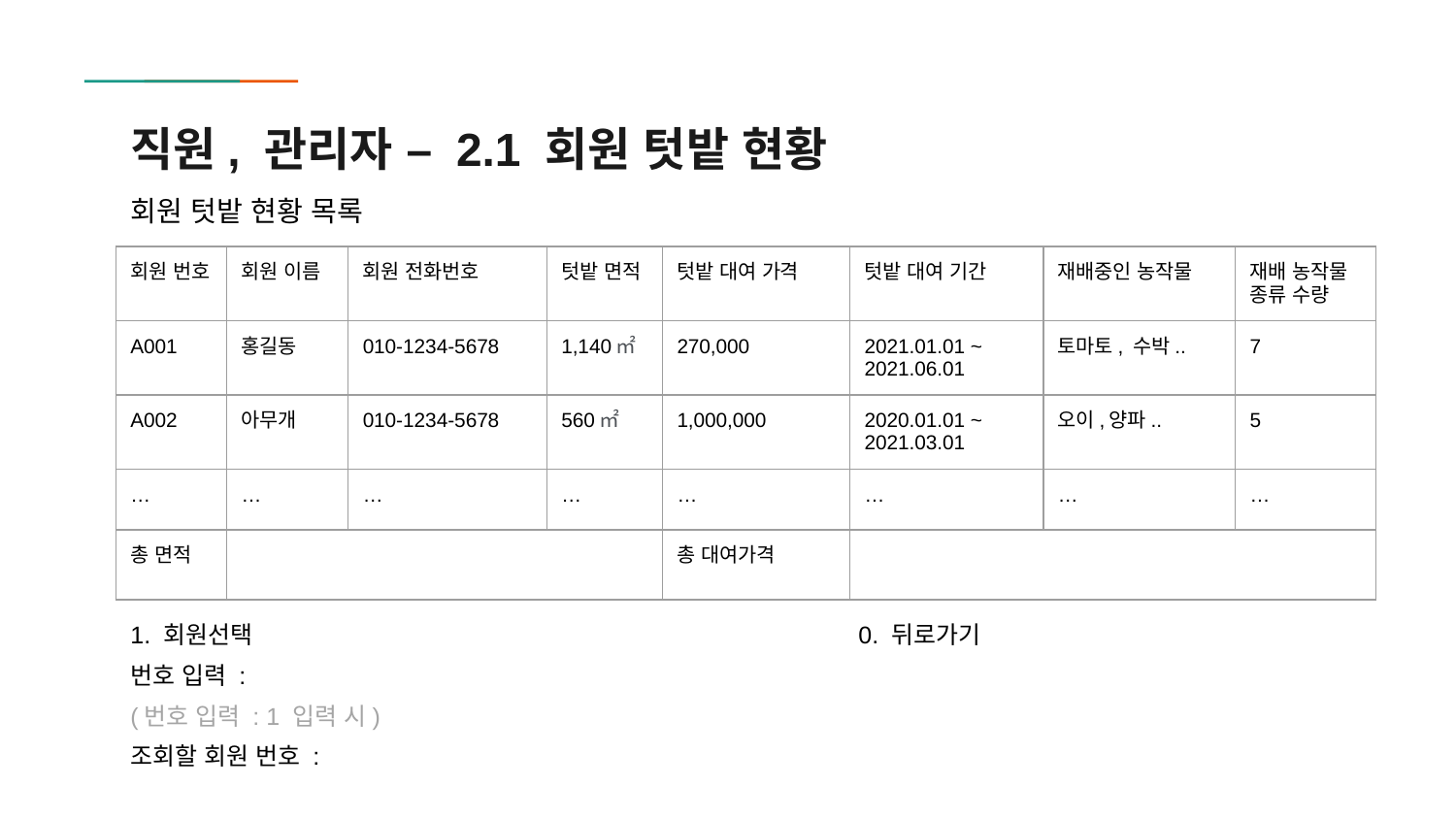

# 직원, 관리자 – 2.1 회원 텃밭 현황
회원 텃밭 현황 목록
| 회원 번호 | 회원 이름 | 회원 전화번호 | 텃밭 면적 | 텃밭 대여 가격 | 텃밭 대여 기간 | 재배중인 농작물 | 재배 농작물 종류 수량 |  |
| --- | --- | --- | --- | --- | --- | --- | --- | --- |
| A001 | 홍길동 | 010-1234-5678 | 1,140㎡ | 270,000 | 2021.01.01 ~ 2021.06.01 | 토마토, 수박.. | 7 |  |
| A002 | 아무개 | 010-1234-5678 | 560㎡ | 1,000,000 | 2020.01.01 ~ 2021.03.01 | 오이,양파.. | 5 |  |
| … | … | … | … | … | … | … | … |  |
| 총 면적 |  |  |  | 총 대여가격 |  |  |  |  |
1. 회원선택 					0. 뒤로가기
번호 입력 :
(번호 입력 : 1 입력 시)
조회할 회원 번호 :